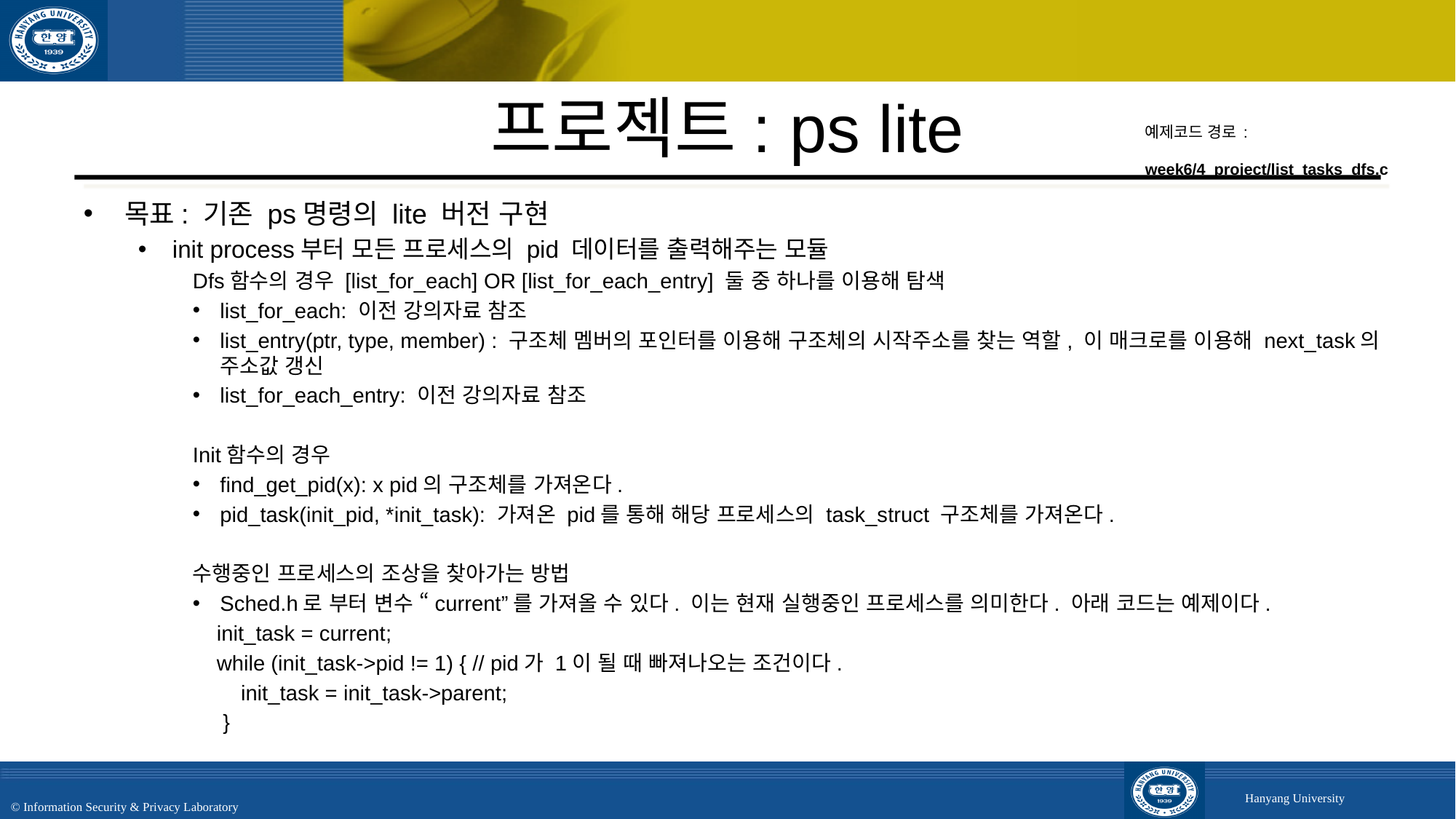

# 프로젝트: ps lite
예제코드 경로:
week6/4_project/list_tasks_dfs.c
목표: 기존 ps명령의 lite 버전 구현
init process부터 모든 프로세스의 pid 데이터를 출력해주는 모듈
Dfs함수의 경우 [list_for_each] OR [list_for_each_entry] 둘 중 하나를 이용해 탐색
list_for_each: 이전 강의자료 참조
list_entry(ptr, type, member) : 구조체 멤버의 포인터를 이용해 구조체의 시작주소를 찾는 역할, 이 매크로를 이용해 next_task의 주소값 갱신
list_for_each_entry: 이전 강의자료 참조

Init함수의 경우
find_get_pid(x): x pid의 구조체를 가져온다.
pid_task(init_pid, *init_task): 가져온 pid를 통해 해당 프로세스의 task_struct 구조체를 가져온다.

수행중인 프로세스의 조상을 찾아가는 방법
Sched.h로 부터 변수 “current”를 가져올 수 있다. 이는 현재 실행중인 프로세스를 의미한다. 아래 코드는 예제이다.
    init_task = current;
    while (init_task->pid != 1) { // pid가 1이 될 때 빠져나오는 조건이다.
        init_task = init_task->parent;
     }